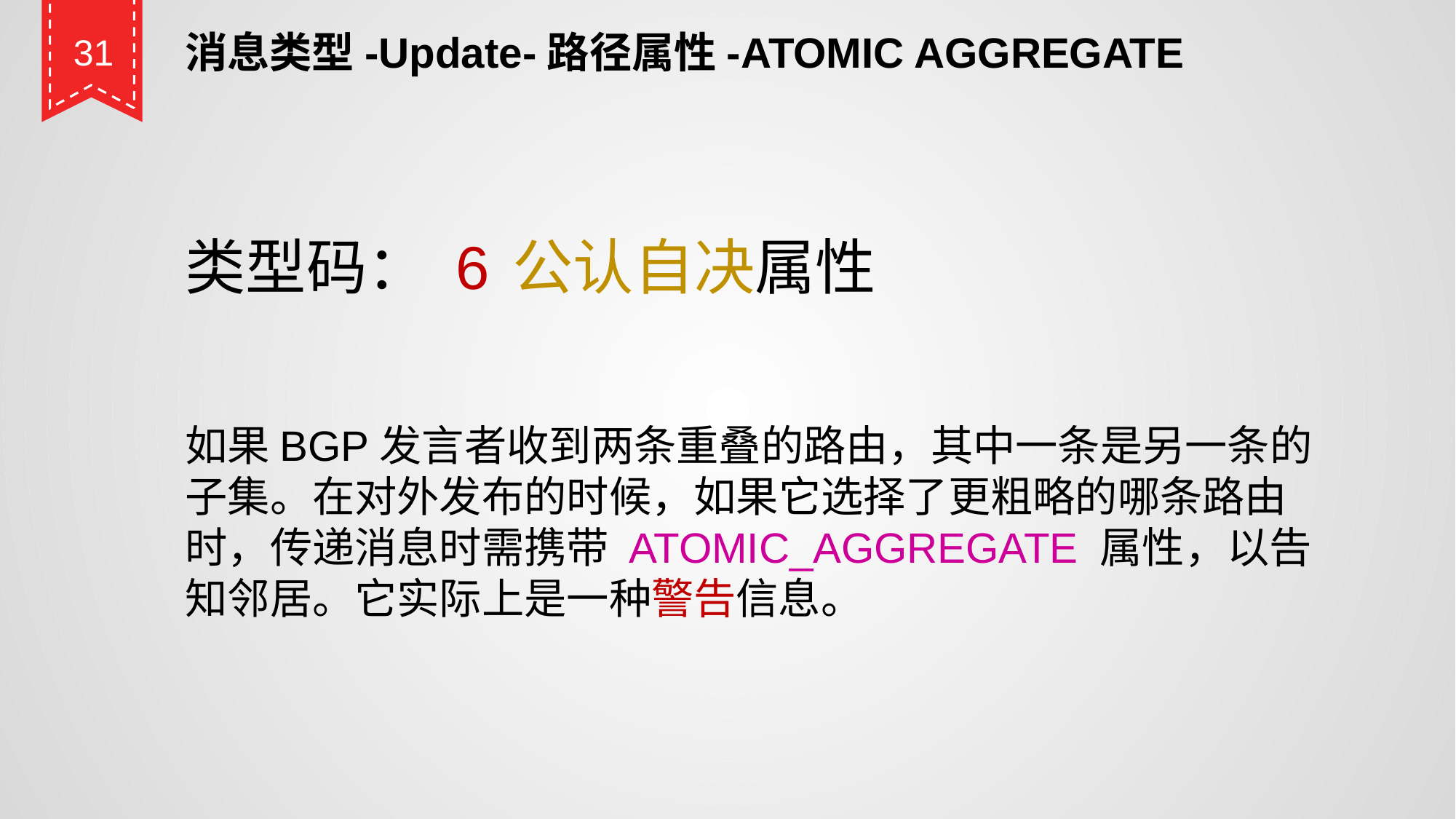

消息类型-Update-路径属性-ATOMIC AGGREGATE
31
类型码： 6 	公认自决属性
如果BGP发言者收到两条重叠的路由，其中一条是另一条的子集。在对外发布的时候，如果它选择了更粗略的哪条路由时，传递消息时需携带 ATOMIC_AGGREGATE 属性，以告知邻居。它实际上是一种警告信息。